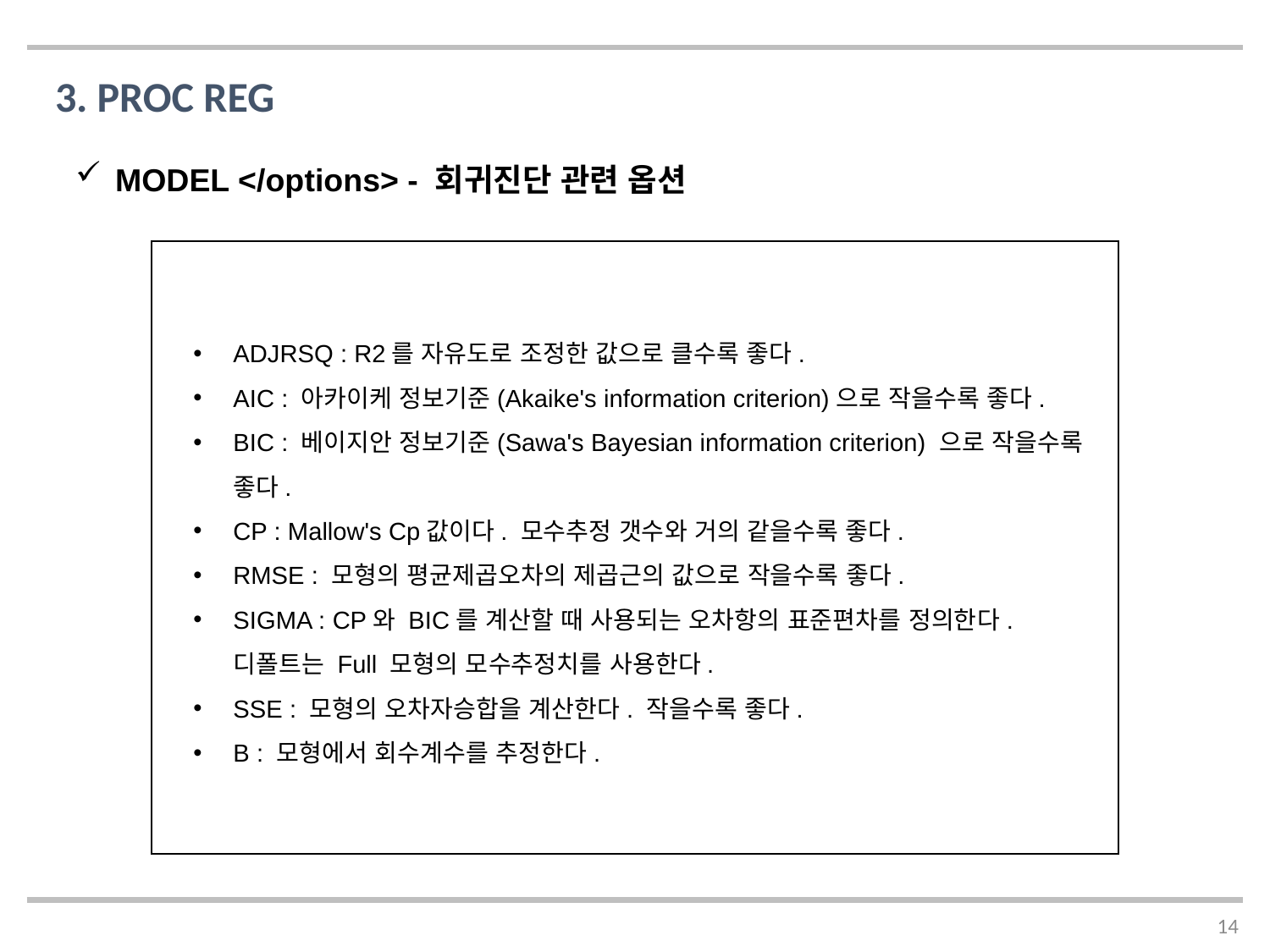

3. PROC REG
MODEL </options> - 회귀진단 관련 옵션

ADJRSQ : R2를 자유도로 조정한 값으로 클수록 좋다.
AIC : 아카이케 정보기준(Akaike's information criterion)으로 작을수록 좋다.
BIC : 베이지안 정보기준(Sawa's Bayesian information criterion) 으로 작을수록 좋다.
CP : Mallow's Cp값이다. 모수추정 갯수와 거의 같을수록 좋다.
RMSE : 모형의 평균제곱오차의 제곱근의 값으로 작을수록 좋다.
SIGMA : CP와 BIC를 계산할 때 사용되는 오차항의 표준편차를 정의한다. 디폴트는 Full 모형의 모수추정치를 사용한다.
SSE : 모형의 오차자승합을 계산한다. 작을수록 좋다.
B : 모형에서 회수계수를 추정한다.